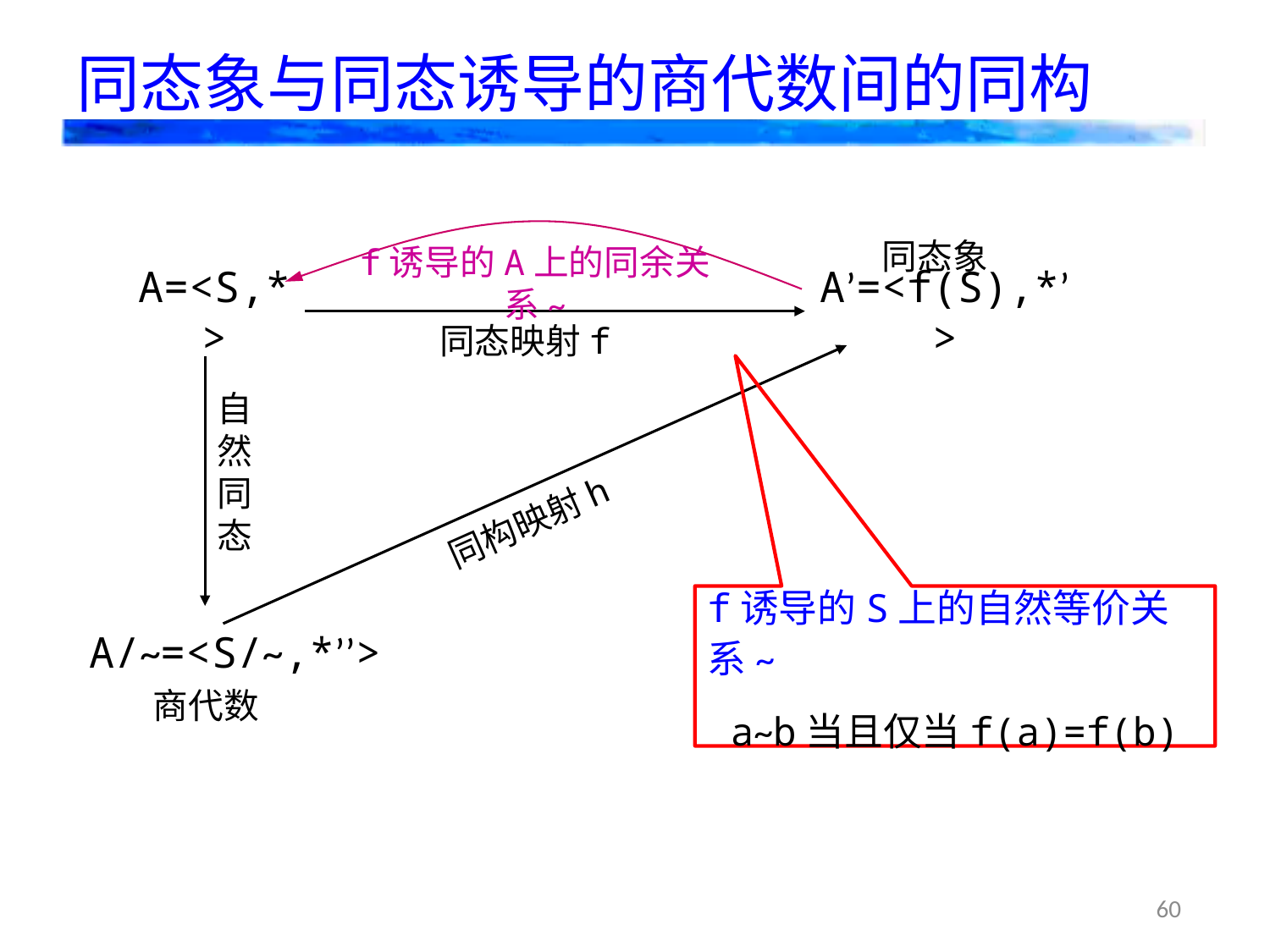

# 同态象与同态诱导的商代数间的同构
同态象
A=<S,*>
A’=<f(S),*’>
同态映射f
自然同态
同构映射h
A/~=<S/~,*’’>
商代数

f诱导的A上的同余关系~
f诱导的S上的自然等价关系~
a~b当且仅当f(a)=f(b)
60